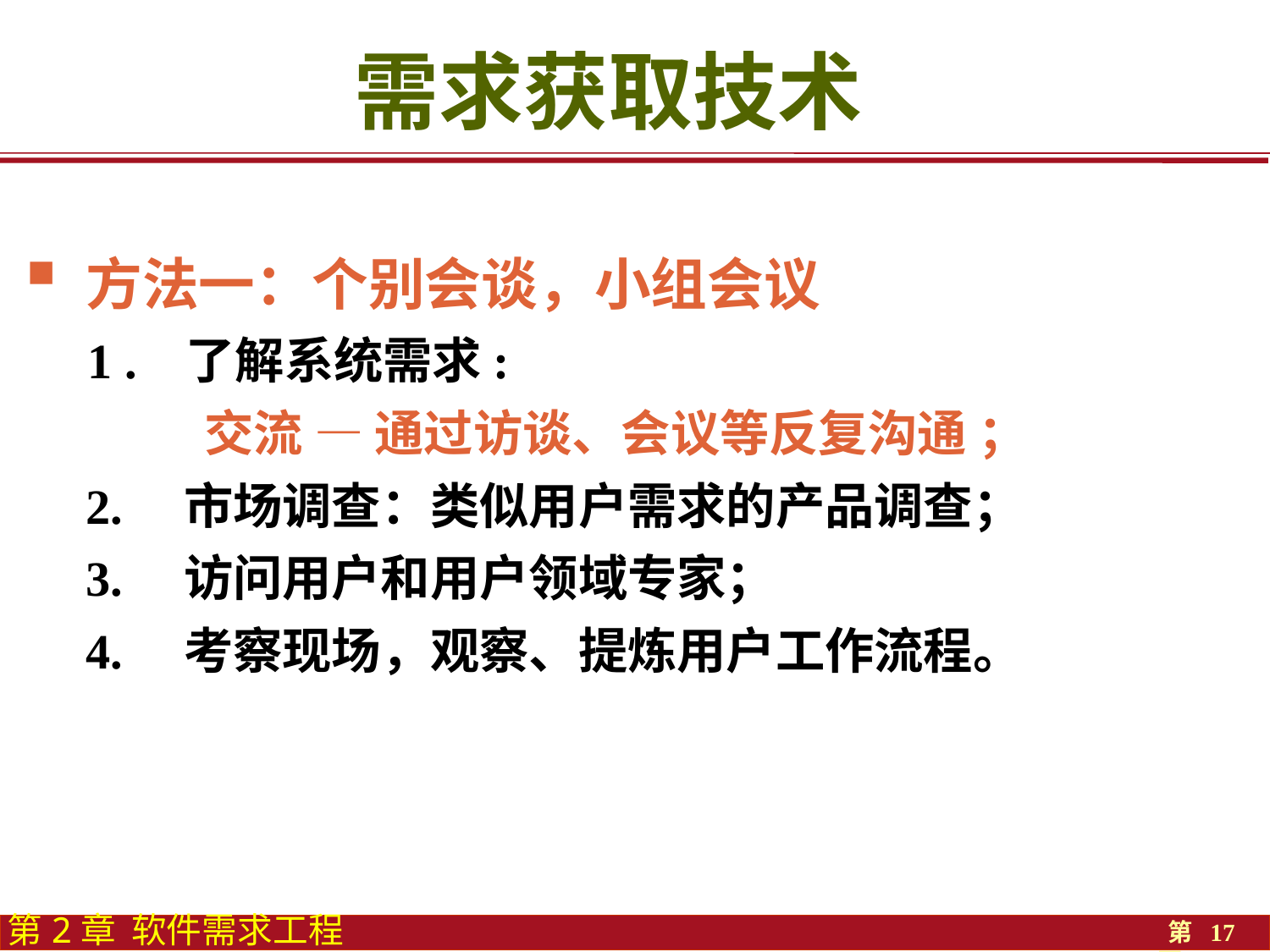

需求获取技术
 方法一：个别会谈，小组会议
      1 .   了解系统需求:
               交流 — 通过访谈、会议等反复沟通 ；
     2.    市场调查：类似用户需求的产品调查；
     3.    访问用户和用户领域专家；
     4.    考察现场，观察、提炼用户工作流程。